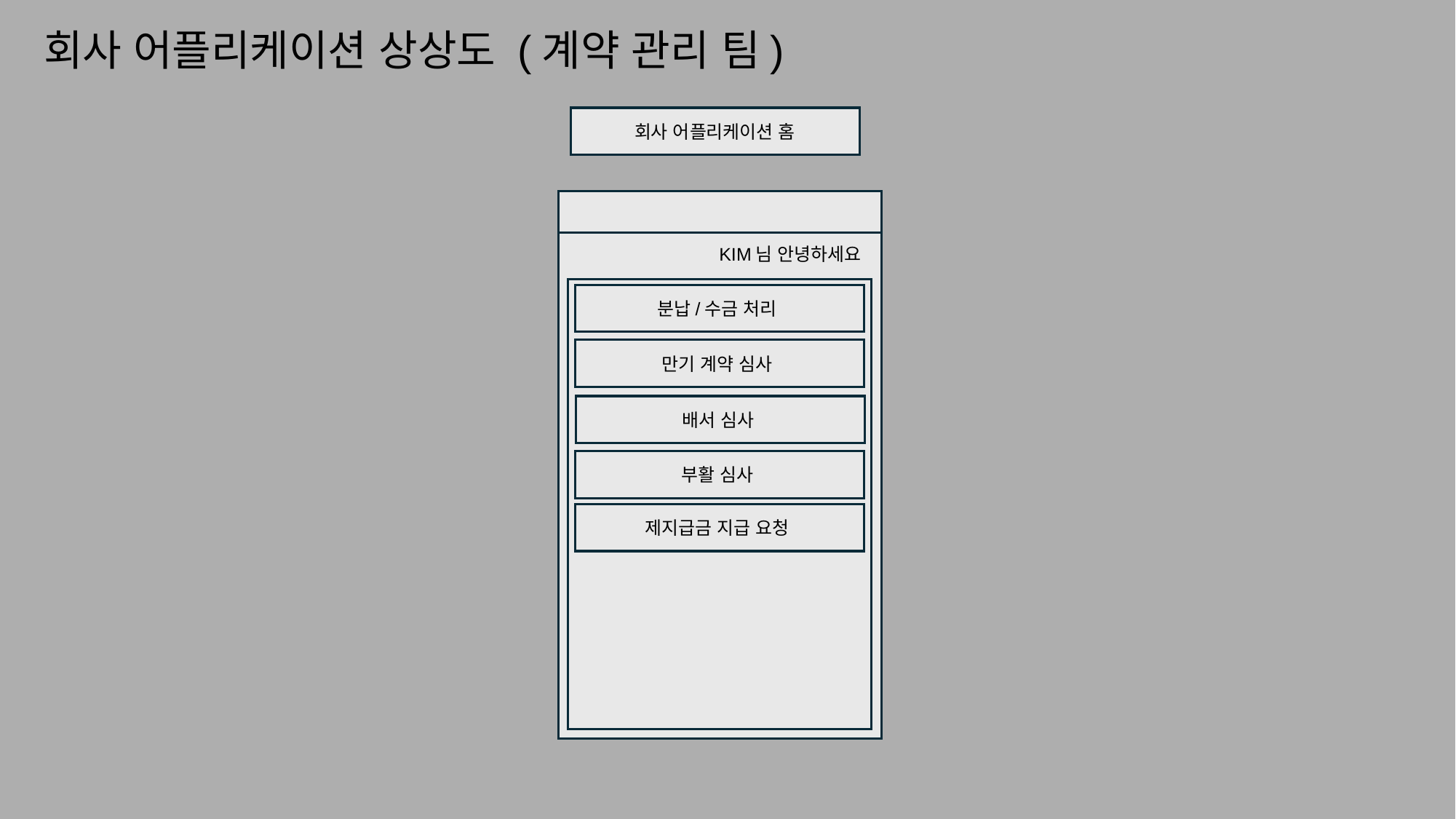

# 회사 어플리케이션 상상도 (계약 관리 팀)
회사 어플리케이션 홈

KIM님 안녕하세요

분납/수금 처리
만기 계약 심사
배서 심사
부활 심사
제지급금 지급 요청